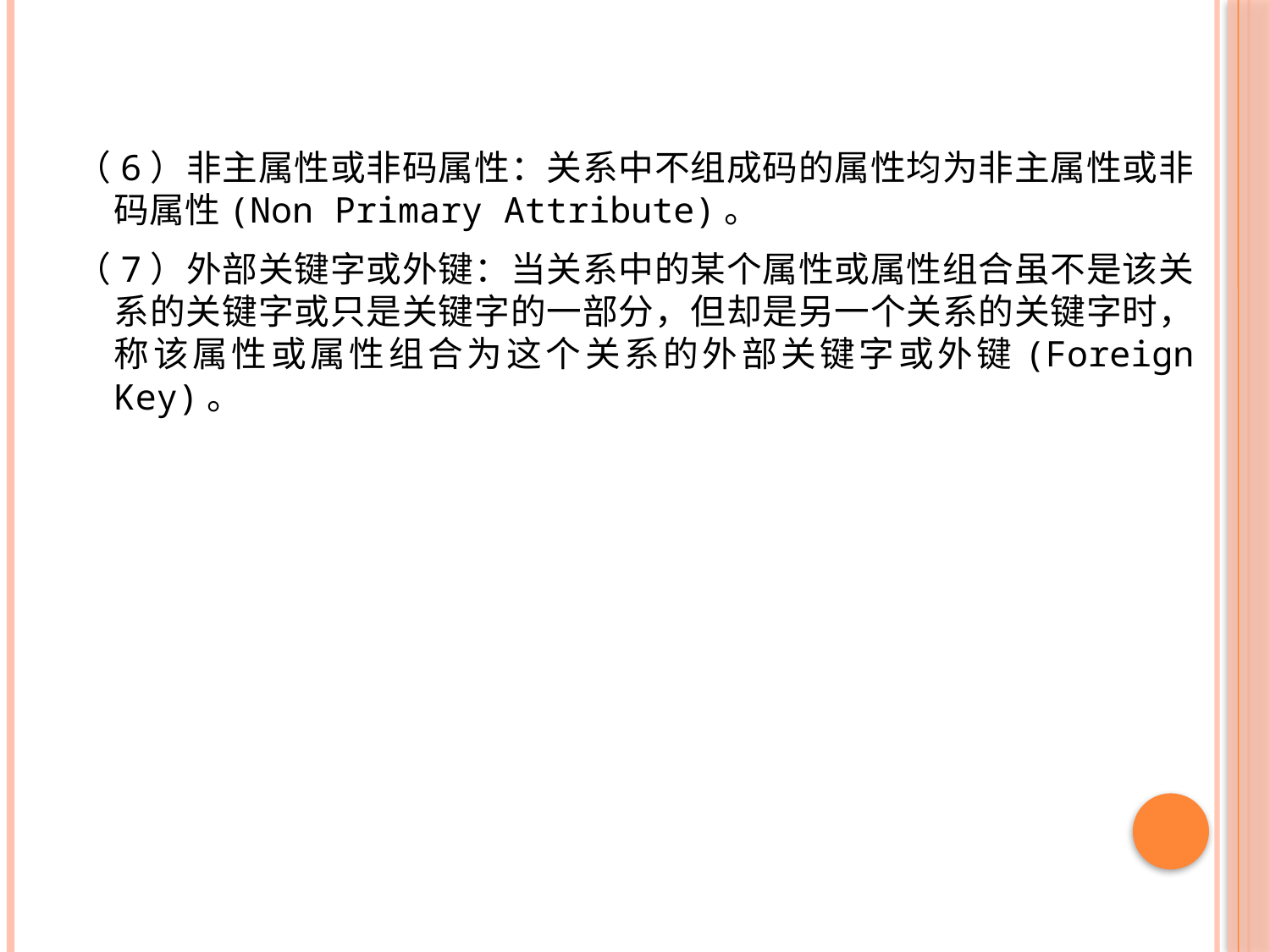

（6）非主属性或非码属性：关系中不组成码的属性均为非主属性或非码属性(Non Primary Attribute)。
（7）外部关键字或外键：当关系中的某个属性或属性组合虽不是该关系的关键字或只是关键字的一部分，但却是另一个关系的关键字时，称该属性或属性组合为这个关系的外部关键字或外键(Foreign Key)。